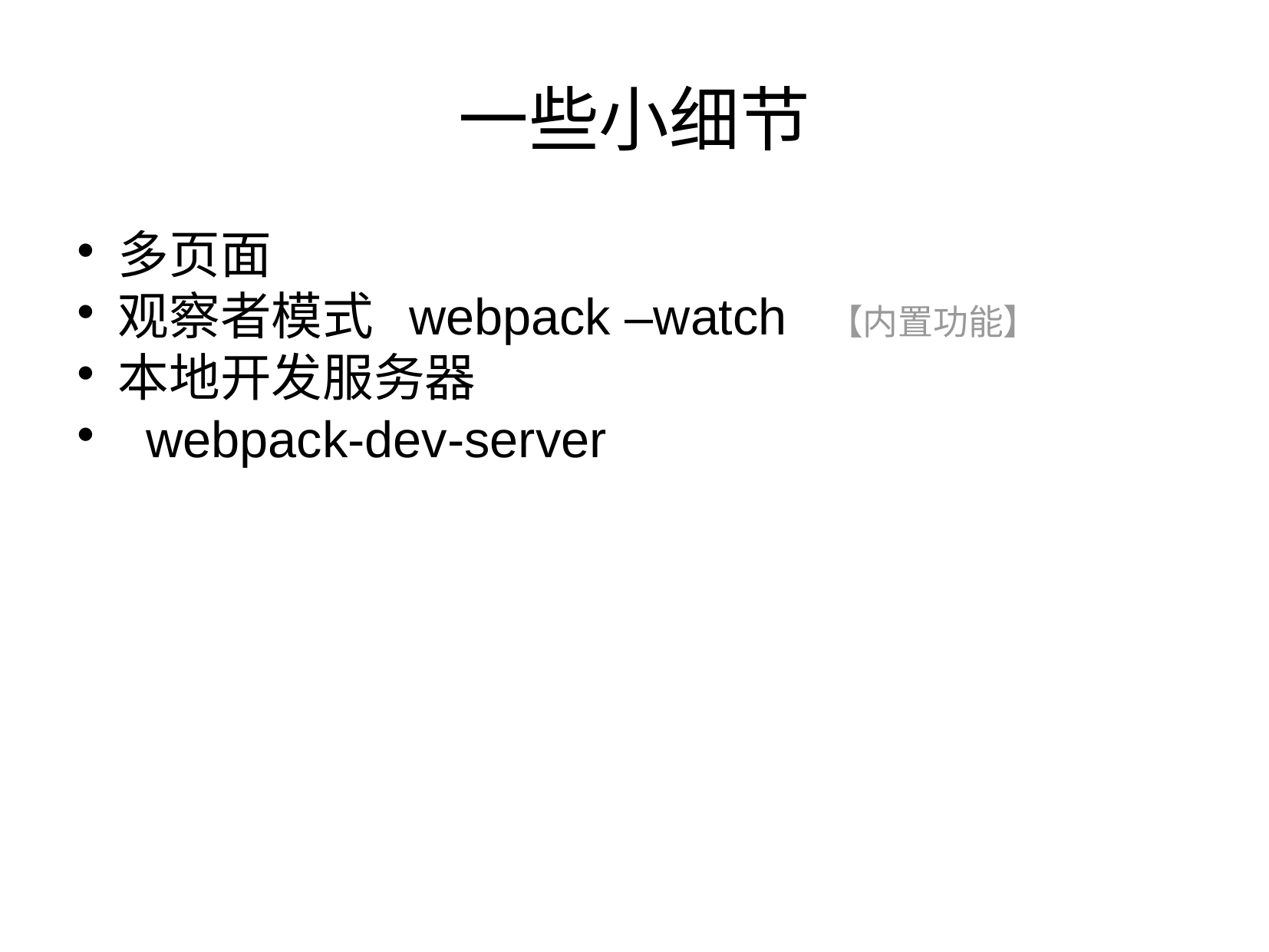

一些小细节
多页面
观察者模式  webpack –watch  【内置功能】
本地开发服务器
  webpack-dev-server